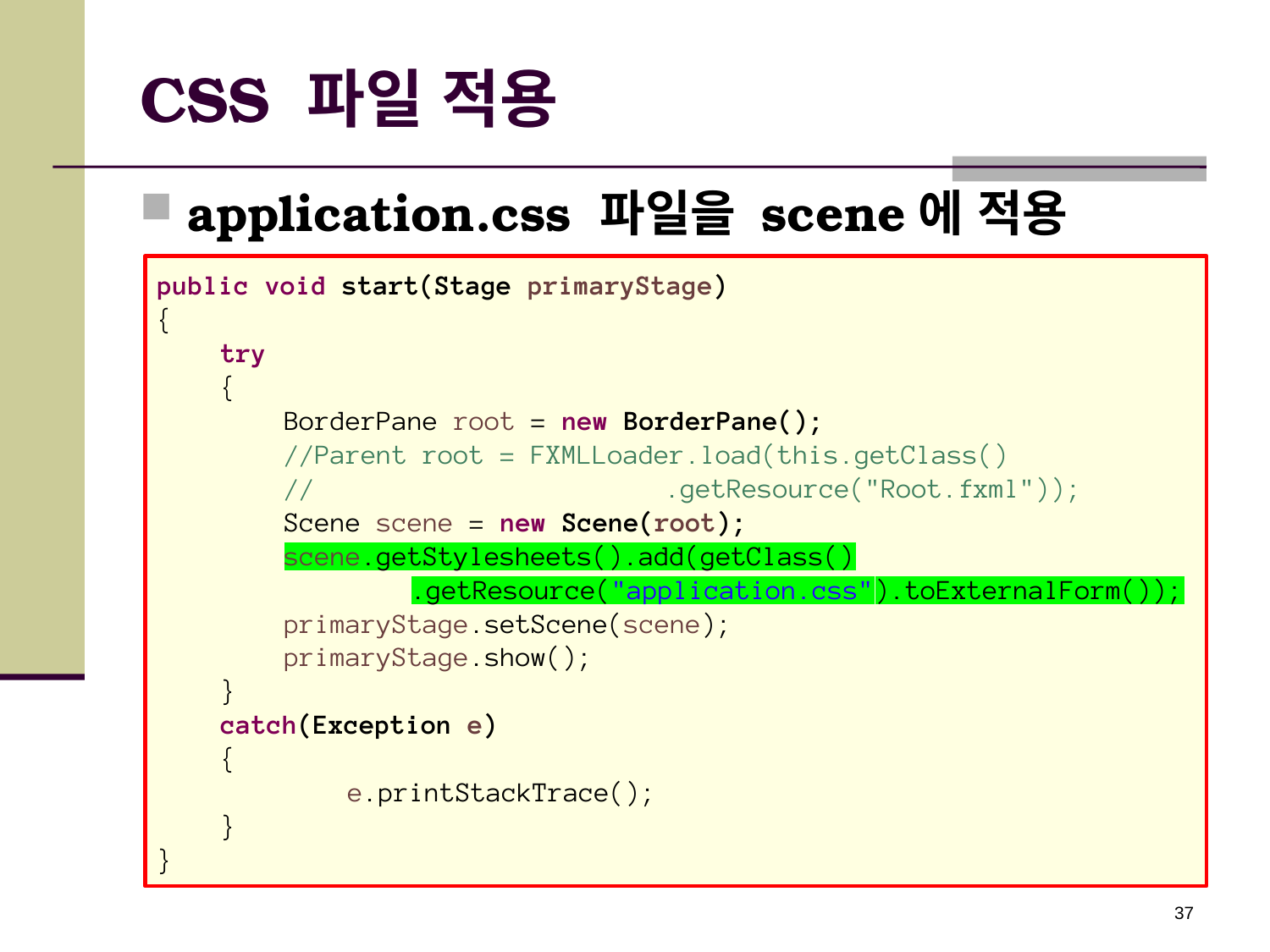

# CSS 파일 적용
application.css 파일을 scene에 적용
public void start(Stage primaryStage)
{
try
{
BorderPane root = new BorderPane();
//Parent root = FXMLLoader.load(this.getClass()
// 			.getResource("Root.fxml"));
Scene scene = new Scene(root);
scene.getStylesheets().add(getClass()
	.getResource("application.css").toExternalForm());
primaryStage.setScene(scene);
primaryStage.show();
}
catch(Exception e)
{
	e.printStackTrace();
}
}
37